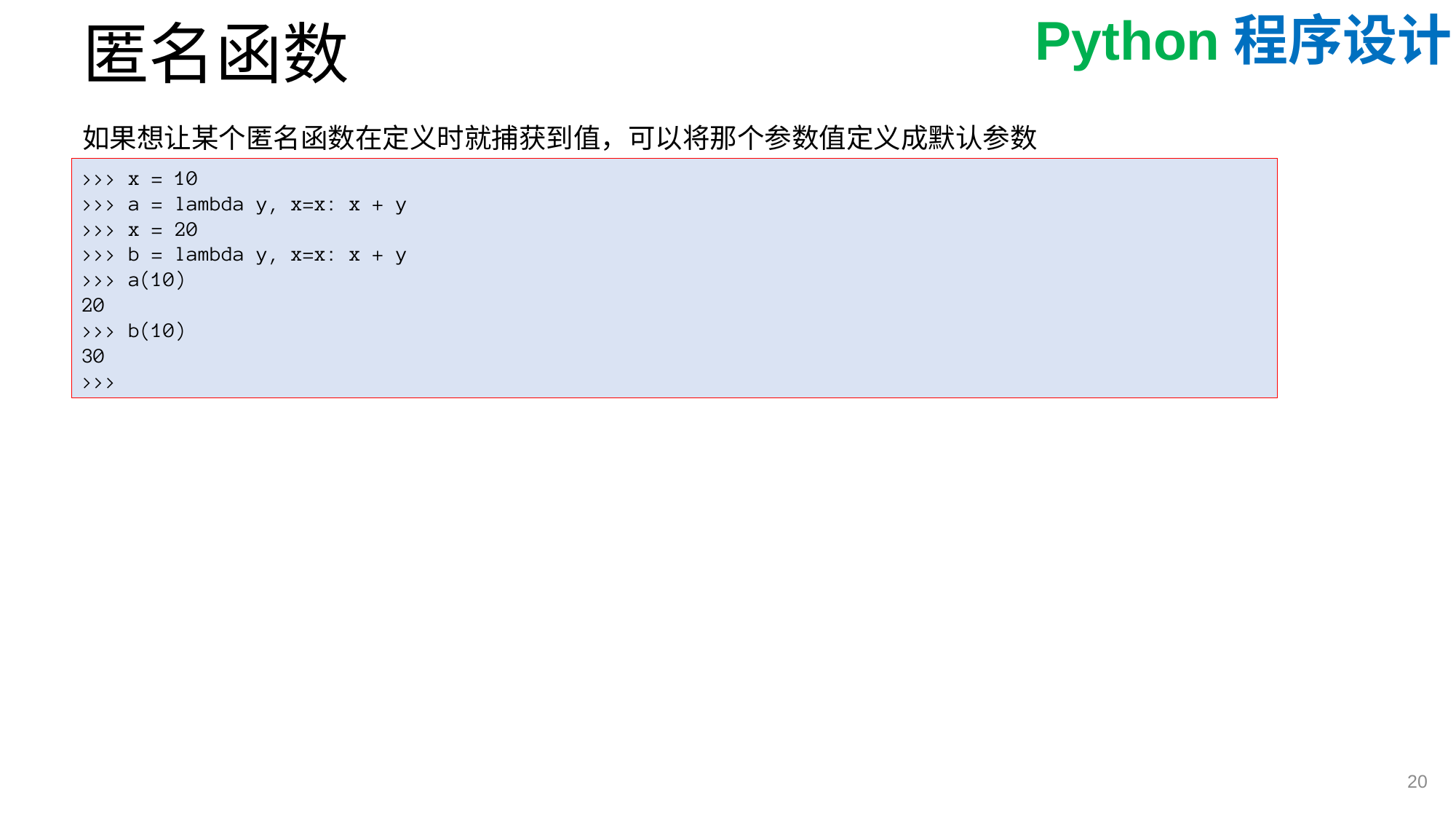

# 匿名函数
如果想让某个匿名函数在定义时就捕获到值，可以将那个参数值定义成默认参数
>>> x = 10
>>> a = lambda y, x=x: x + y
>>> x = 20
>>> b = lambda y, x=x: x + y
>>> a(10)
20
>>> b(10)
30
>>>
20